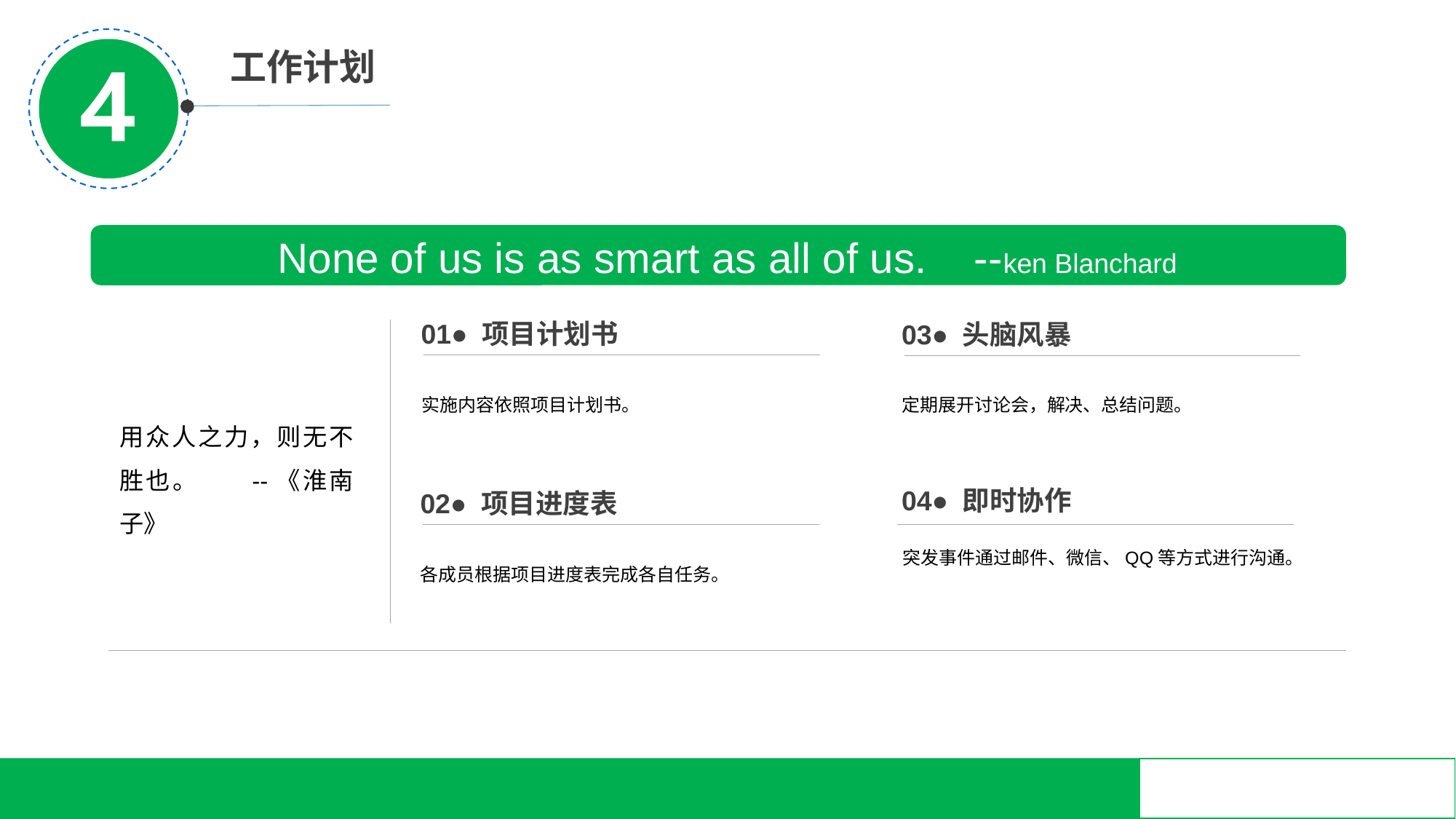

工作计划

None of us is as smart as all of us.    --ken Blanchard
01● 项目计划书
实施内容依照项目计划书。
03● 头脑风暴
定期展开讨论会，解决、总结问题。
04● 即时协作
突发事件通过邮件、微信、QQ等方式进行沟通。
02● 项目进度表
各成员根据项目进度表完成各自任务。
用众人之力，则无不胜也。      --《淮南子》